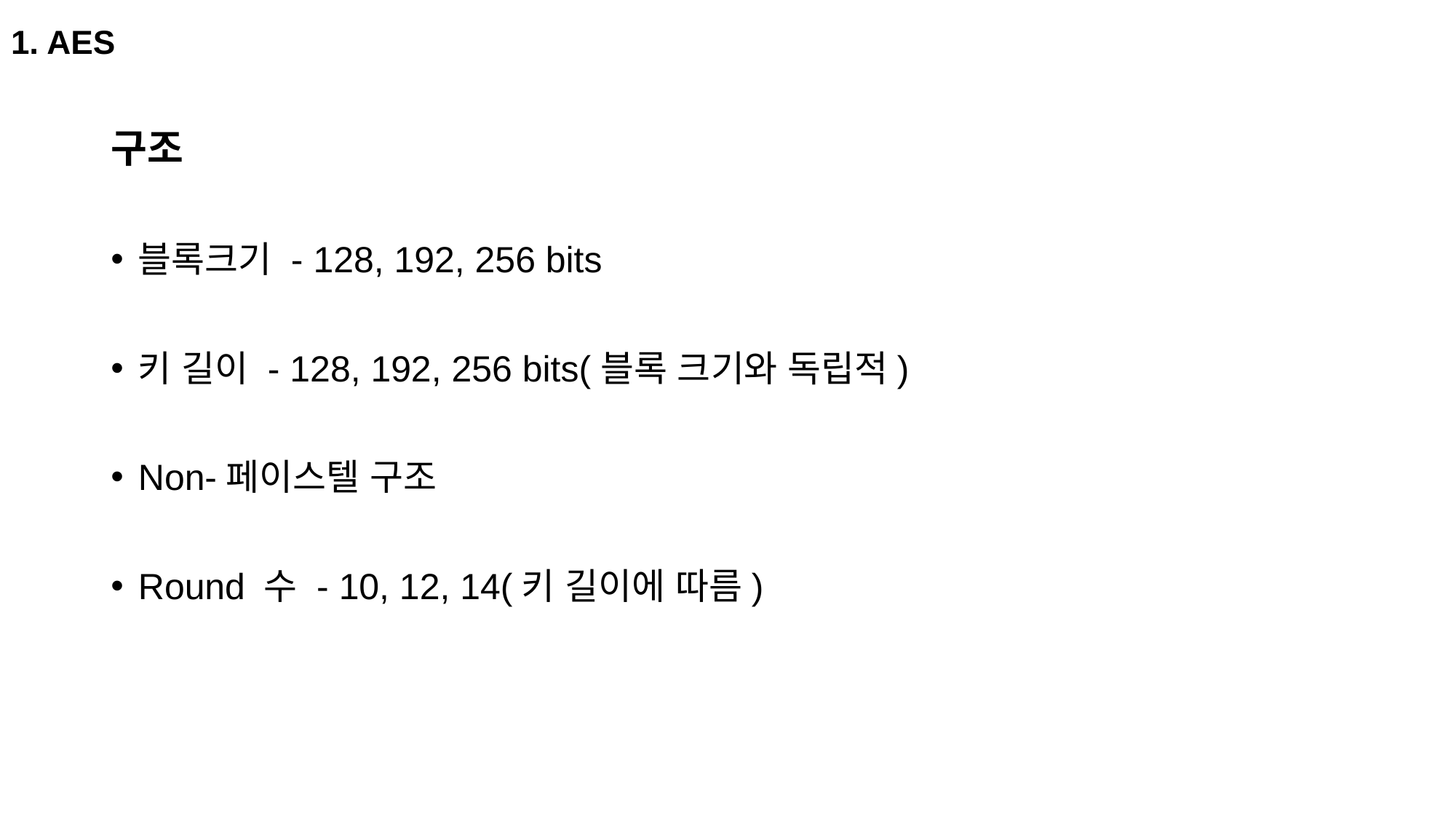

# 1. AES
구조

블록크기 - 128, 192, 256 bits

키 길이 - 128, 192, 256 bits(블록 크기와 독립적)

Non-페이스텔 구조

Round 수 - 10, 12, 14(키 길이에 따름)